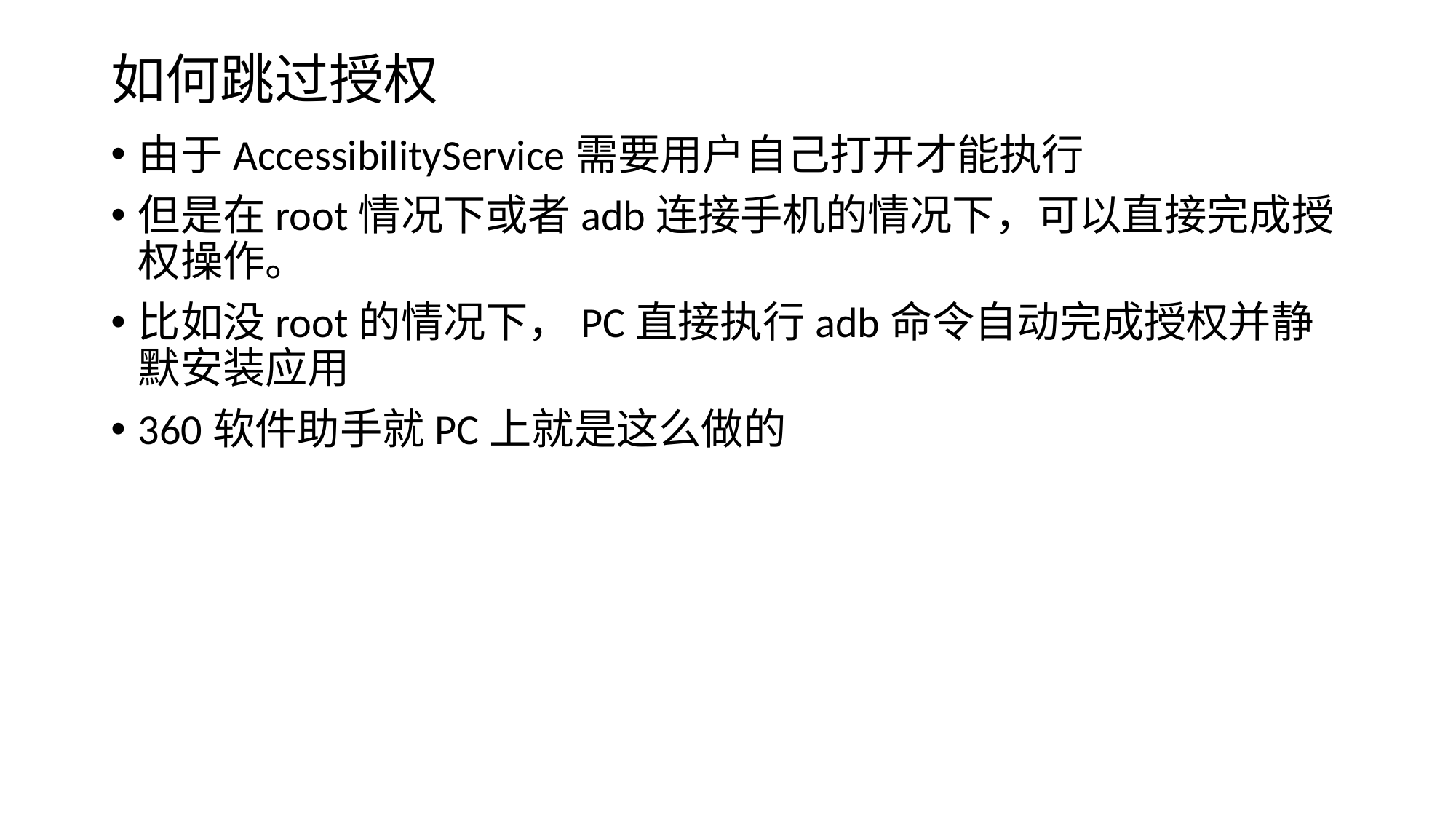

# 如何跳过授权
由于AccessibilityService需要用户自己打开才能执行
但是在root情况下或者adb连接手机的情况下，可以直接完成授权操作。
比如没root的情况下，PC直接执行adb命令自动完成授权并静默安装应用
360软件助手就PC上就是这么做的